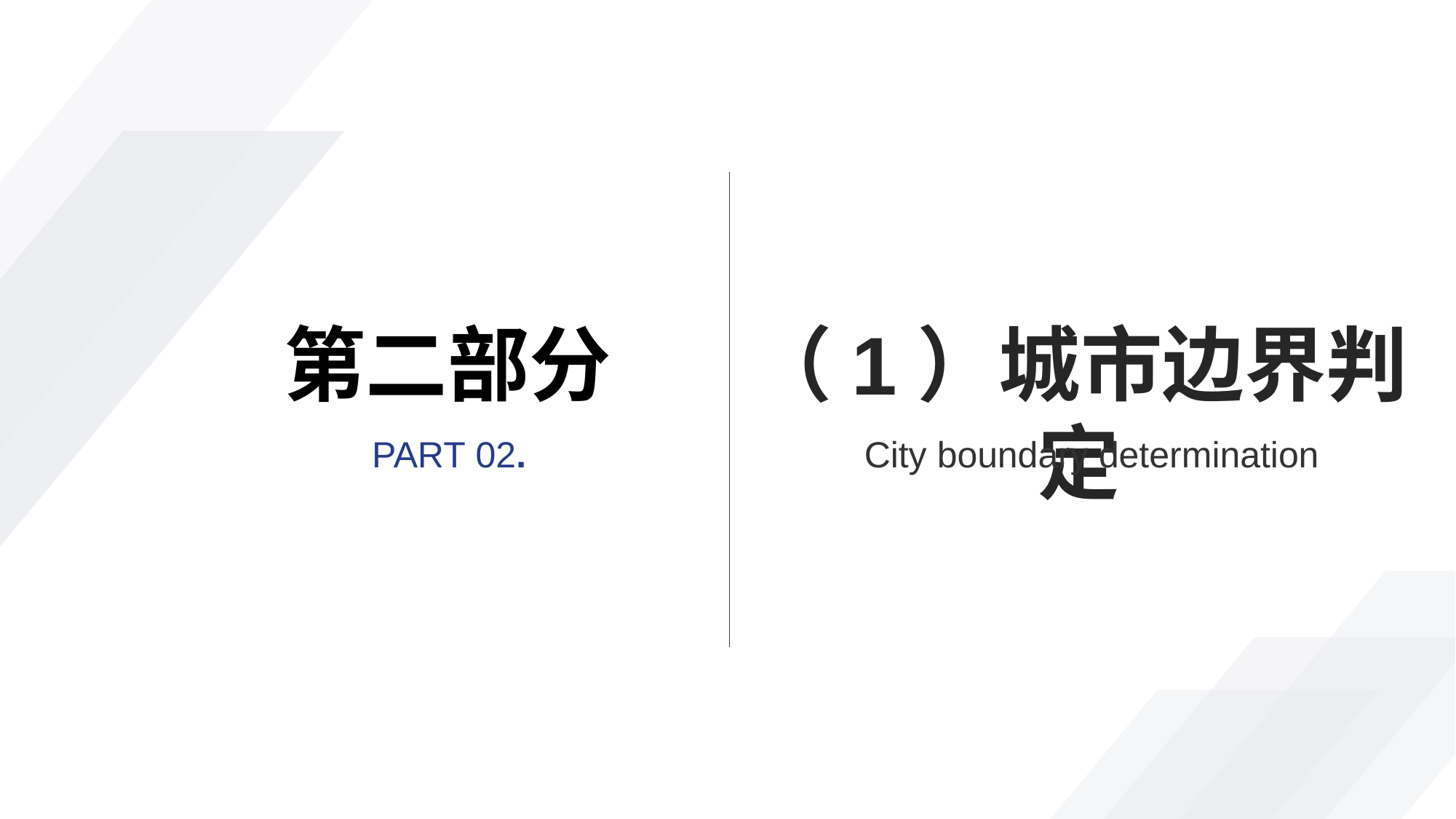

第二部分
（1）城市边界判定
PART 02.
City boundary determination